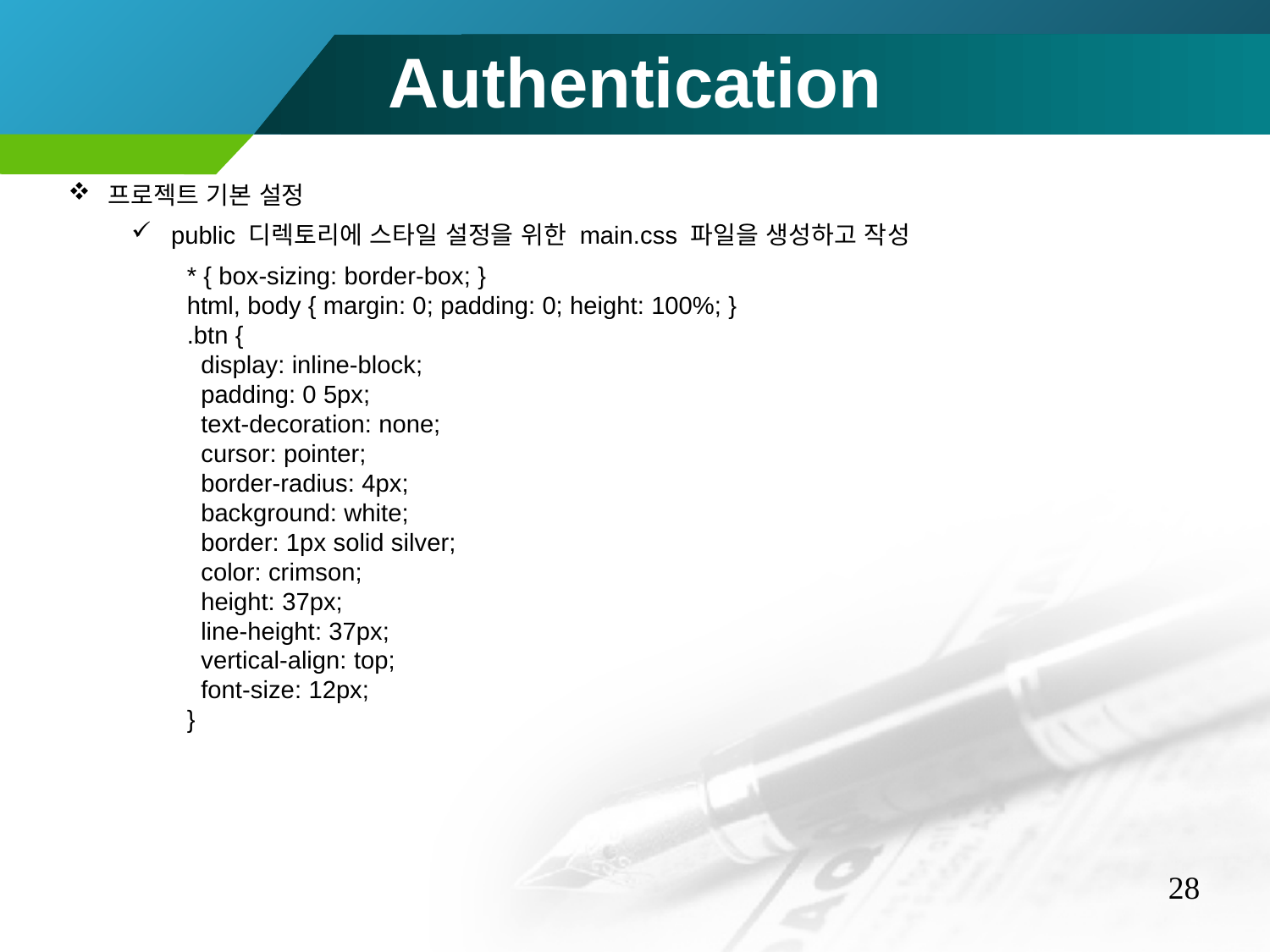

Authentication
프로젝트 기본 설정
public 디렉토리에 스타일 설정을 위한 main.css 파일을 생성하고 작성
* { box-sizing: border-box; }
html, body { margin: 0; padding: 0; height: 100%; }
.btn {
  display: inline-block;
  padding: 0 5px;
  text-decoration: none;
  cursor: pointer;
  border-radius: 4px;
  background: white;
  border: 1px solid silver;
  color: crimson;
  height: 37px;
  line-height: 37px;
  vertical-align: top;
  font-size: 12px;
}
28